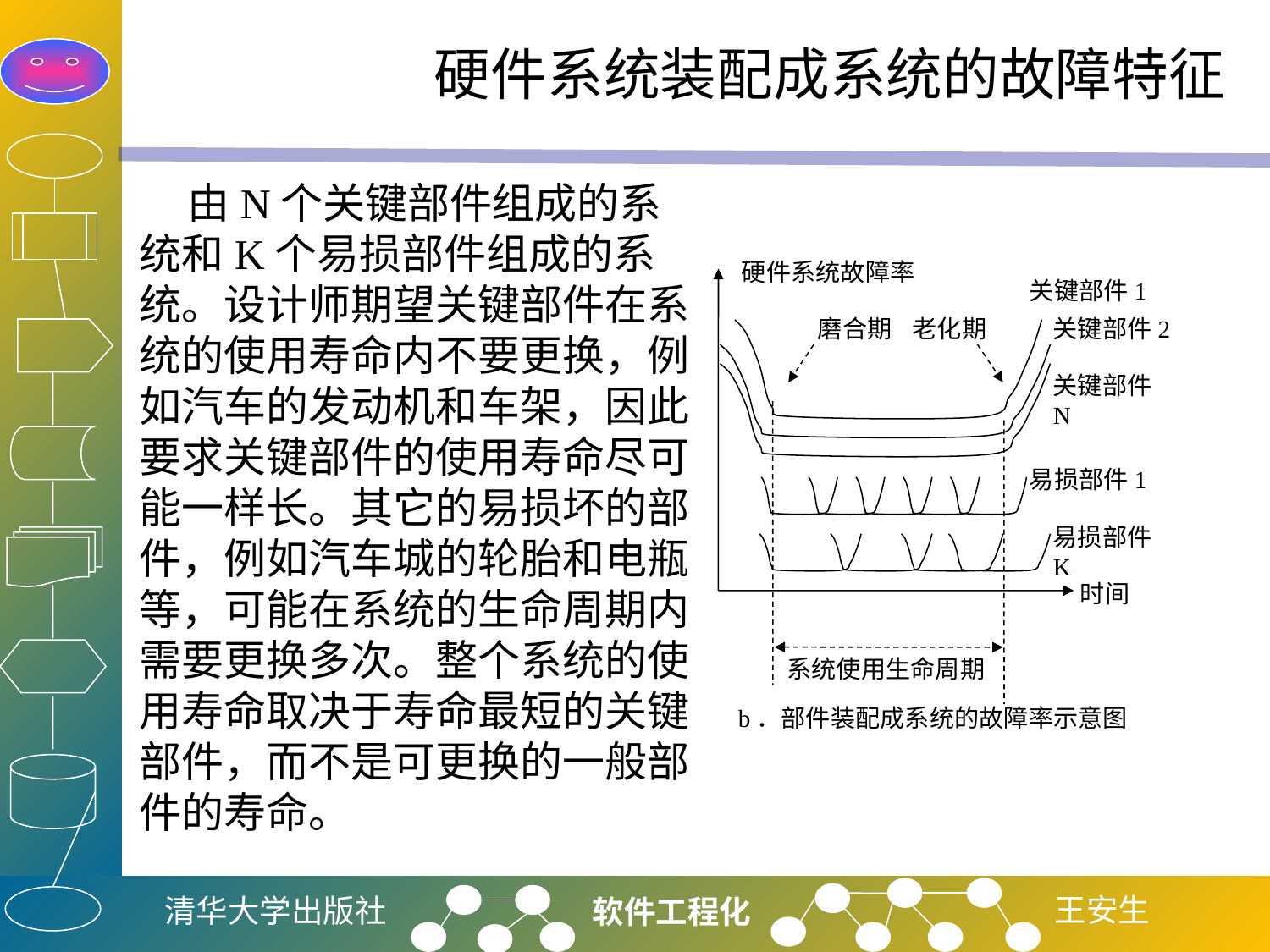

# 硬件系统装配成系统的故障特征
    由N个关键部件组成的系统和K个易损部件组成的系统。设计师期望关键部件在系统的使用寿命内不要更换，例如汽车的发动机和车架，因此要求关键部件的使用寿命尽可能一样长。其它的易损坏的部件，例如汽车城的轮胎和电瓶等，可能在系统的生命周期内需要更换多次。整个系统的使用寿命取决于寿命最短的关键部件，而不是可更换的一般部件的寿命。

硬件系统故障率

关键部件1
磨合期
老化期
关键部件2

关键部件N

易损部件1

易损部件K

时间

系统使用生命周期
b．部件装配成系统的故障率示意图